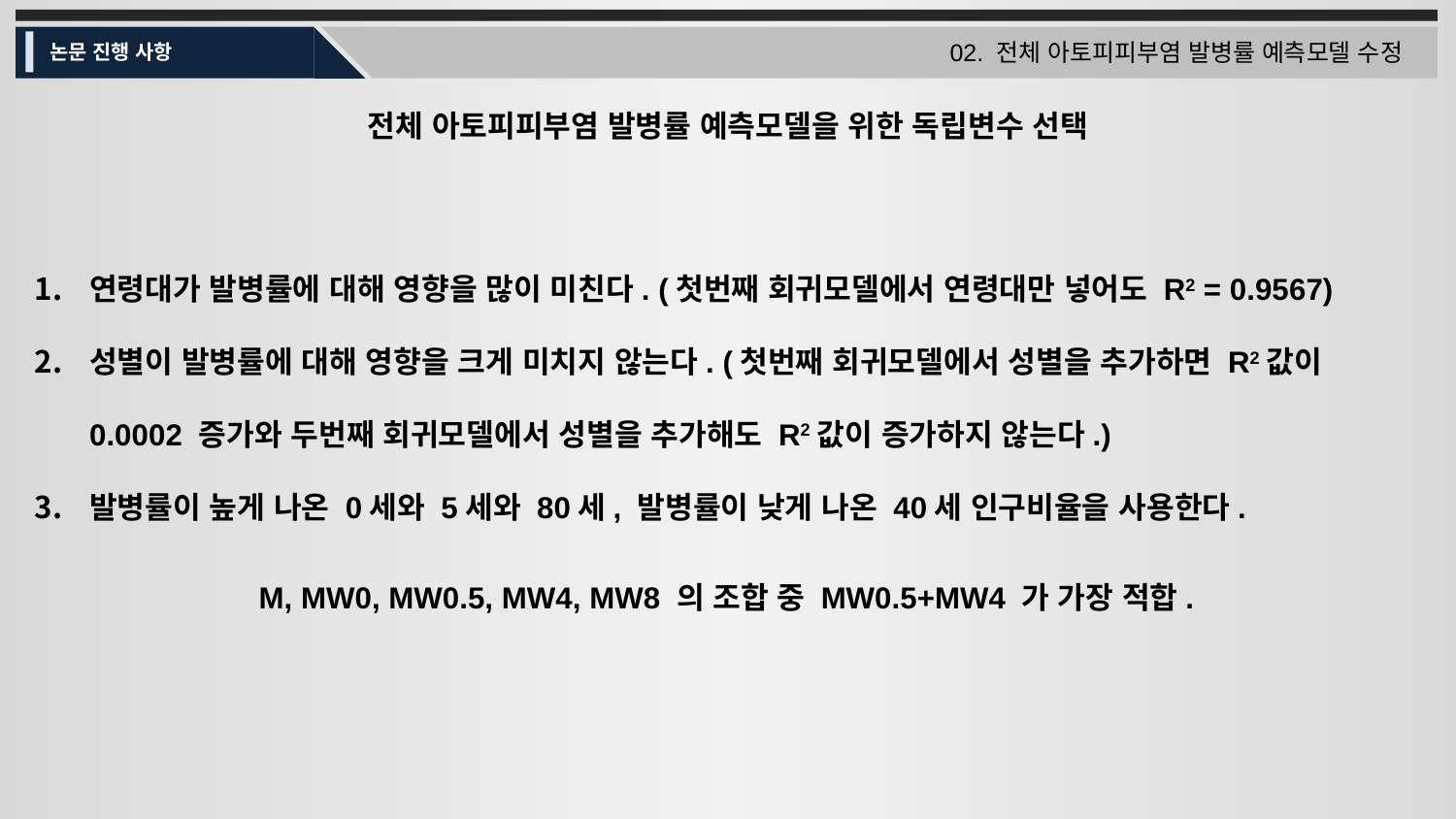

02. 전체 아토피피부염 발병률 예측모델 수정

논문 진행 사항
전체 아토피피부염 발병률 예측모델을 위한 독립변수 선택
연령대가 발병률에 대해 영향을 많이 미친다. (첫번째 회귀모델에서 연령대만 넣어도 R2 = 0.9567)
성별이 발병률에 대해 영향을 크게 미치지 않는다. (첫번째 회귀모델에서 성별을 추가하면 R2값이 0.0002 증가와 두번째 회귀모델에서 성별을 추가해도 R2값이 증가하지 않는다.)
발병률이 높게 나온 0세와 5세와 80세, 발병률이 낮게 나온 40세 인구비율을 사용한다.
M, MW0, MW0.5, MW4, MW8 의 조합 중 MW0.5+MW4 가 가장 적합.